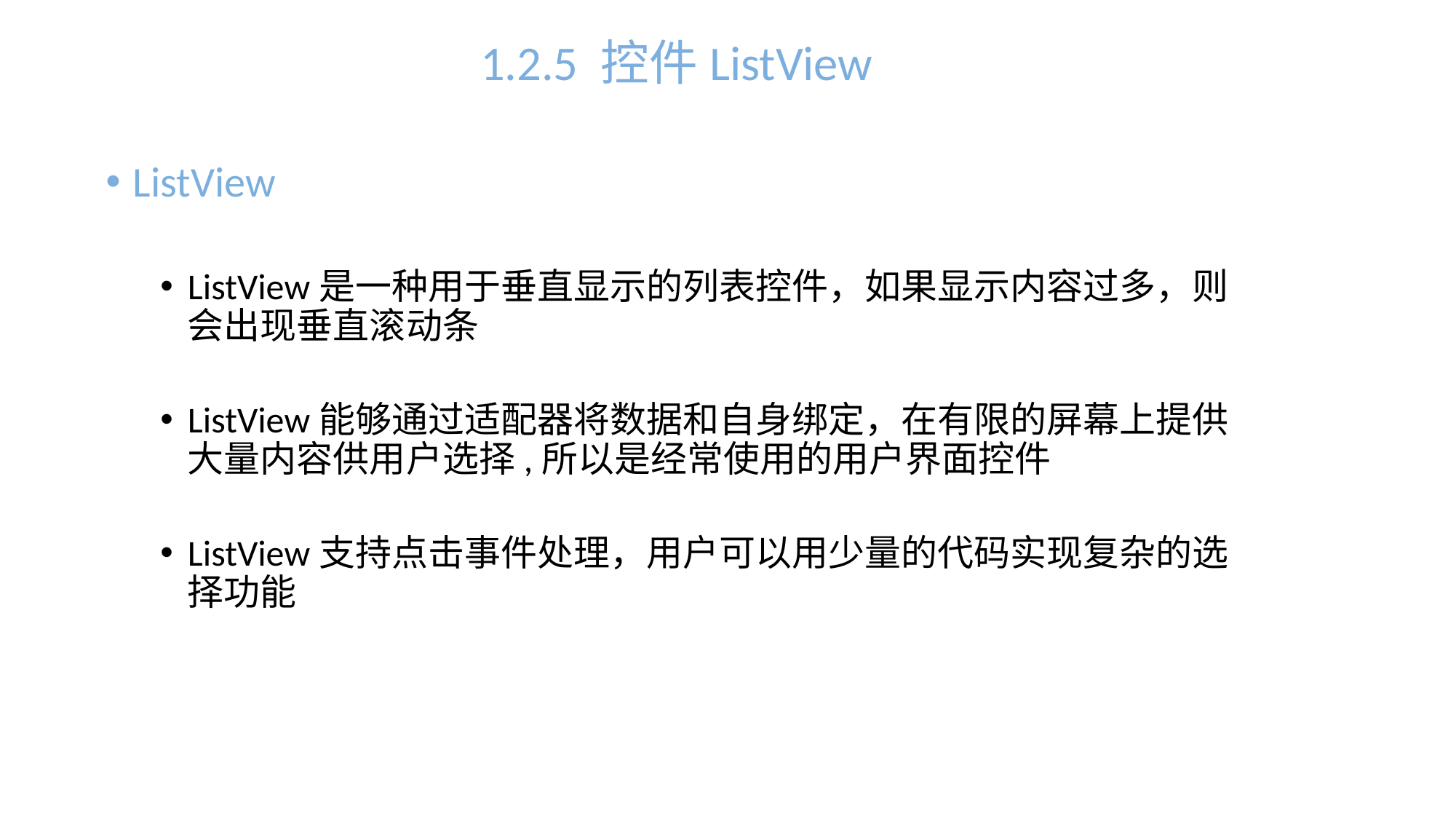

1.2.5 控件ListView
ListView

ListView是一种用于垂直显示的列表控件，如果显示内容过多，则会出现垂直滚动条

ListView能够通过适配器将数据和自身绑定，在有限的屏幕上提供大量内容供用户选择,所以是经常使用的用户界面控件

ListView支持点击事件处理，用户可以用少量的代码实现复杂的选择功能